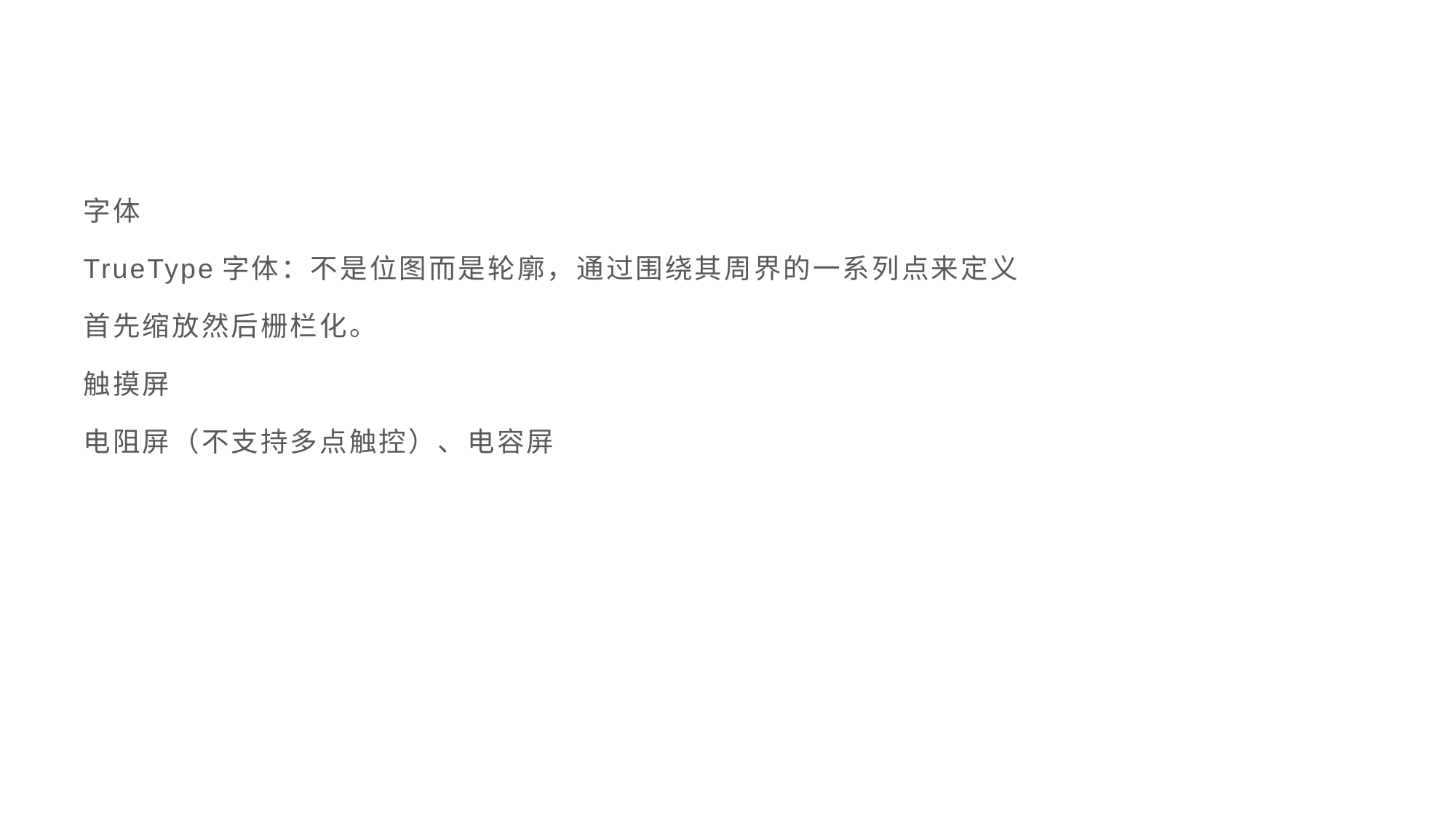

字体
TrueType字体：不是位图而是轮廓，通过围绕其周界的一系列点来定义
首先缩放然后栅栏化。
触摸屏
电阻屏（不支持多点触控）、电容屏